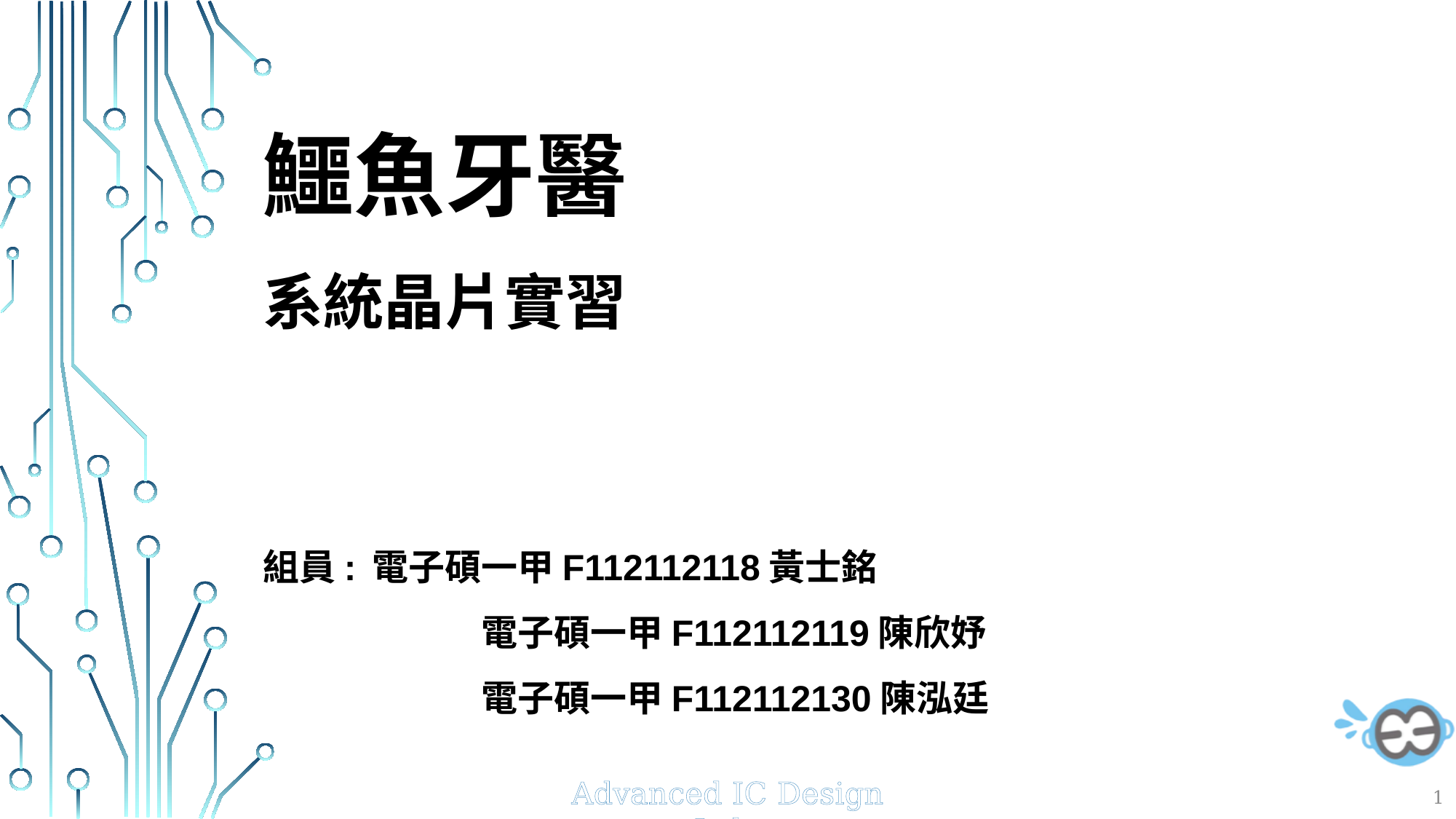

鱷魚牙醫
系統晶片實習

組員:	電子碩一甲F112112118黃士銘
		電子碩一甲F112112119陳欣妤
		電子碩一甲F112112130陳泓廷
1